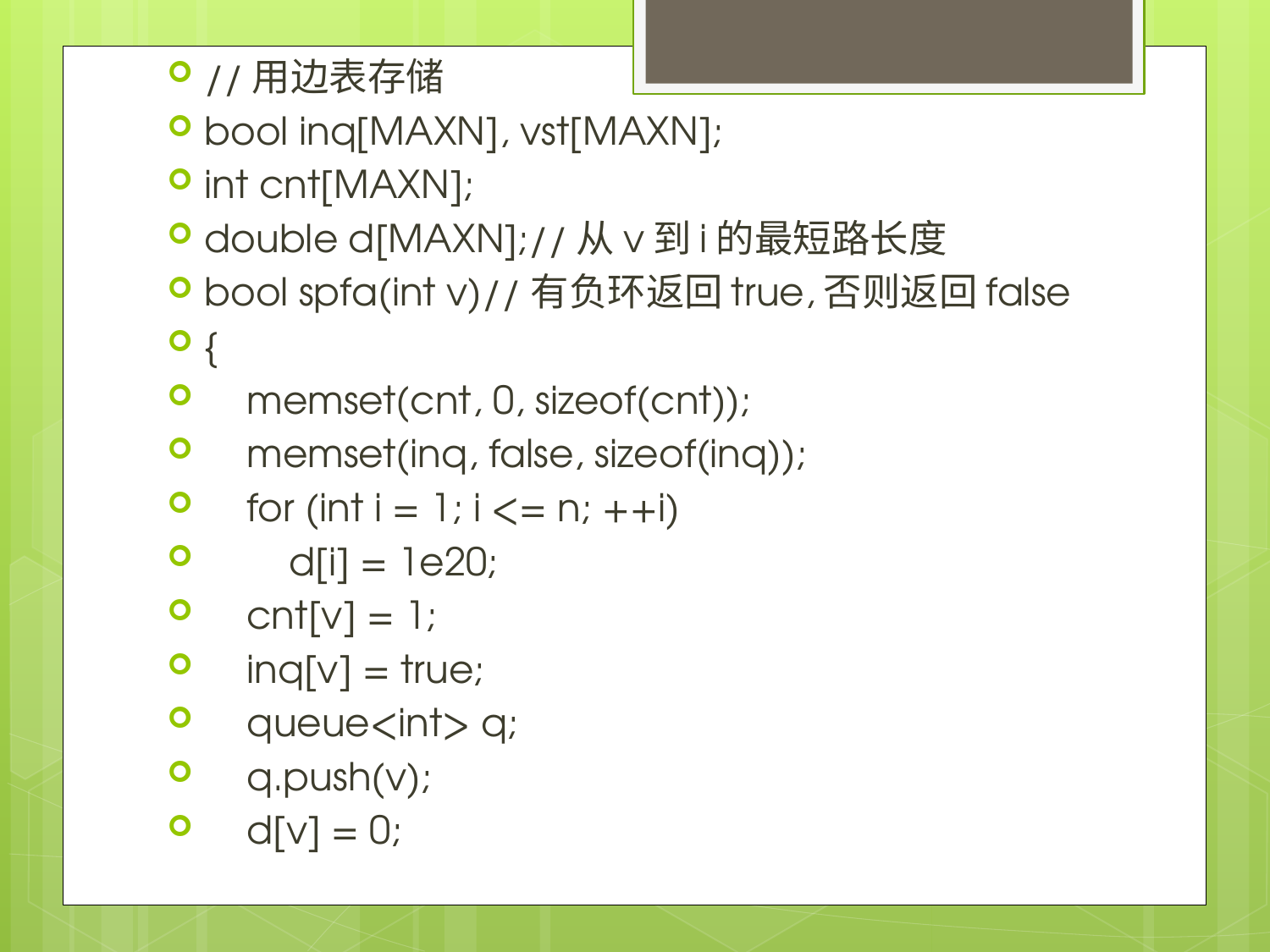

//用边表存储
bool inq[MAXN], vst[MAXN];
int cnt[MAXN];
double d[MAXN];//从v到i的最短路长度
bool spfa(int v)//有负环返回true,否则返回false
{
    memset(cnt, 0, sizeof(cnt));
    memset(inq, false, sizeof(inq));
    for (int i = 1; i <= n; ++i)
        d[i] = 1e20;
    cnt[v] = 1;
    inq[v] = true;
    queue<int> q;
    q.push(v);
    d[v] = 0;